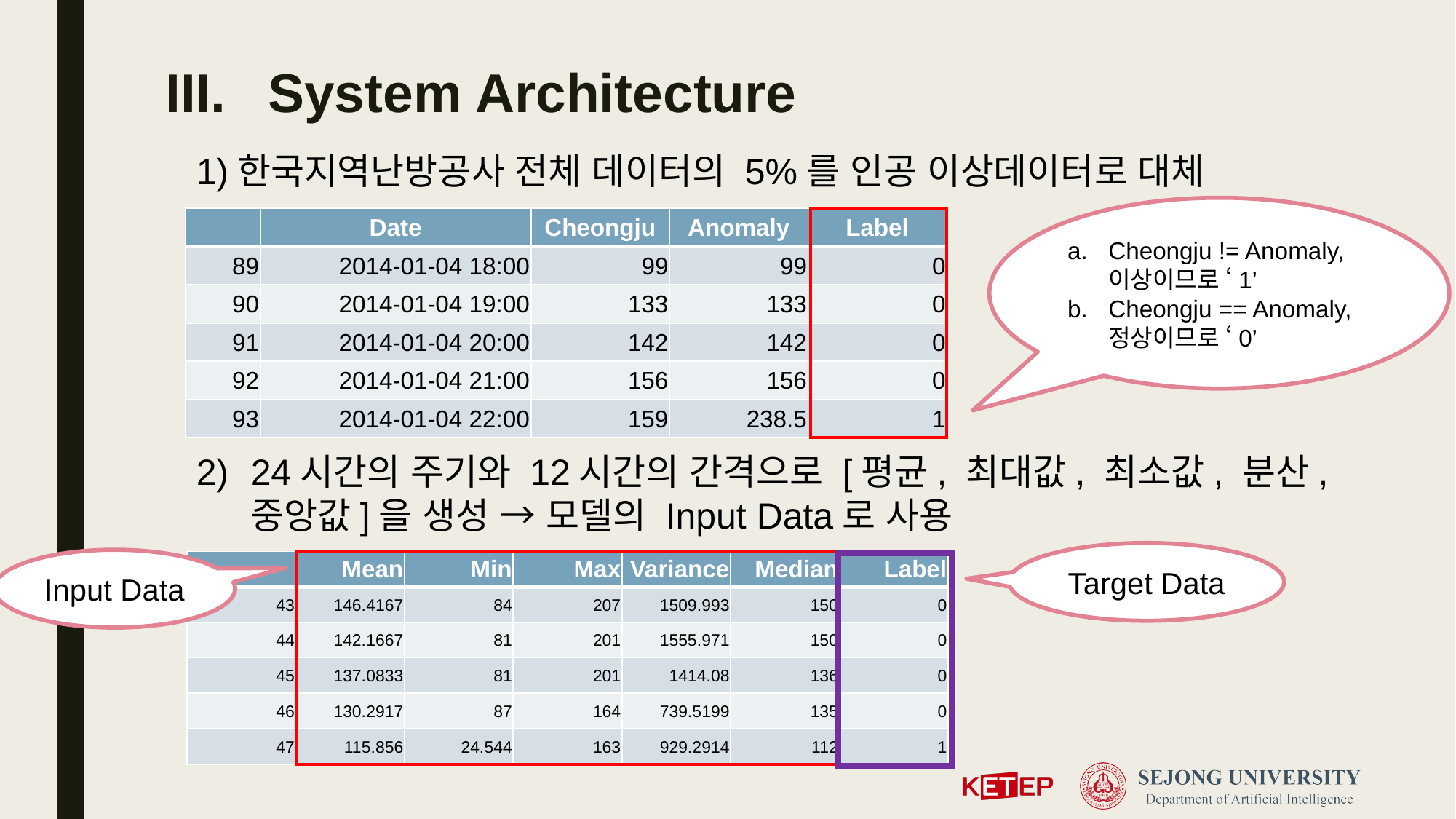

# System Architecture
한국지역난방공사 전체 데이터의 5%를 인공 이상데이터로 대체
Cheongju != Anomaly, 이상이므로 ‘1’
Cheongju == Anomaly, 정상이므로 ‘0’
|  | Date | Cheongju | Anomaly | Label |
| --- | --- | --- | --- | --- |
| 89 | 2014-01-04 18:00 | 99 | 99 | 0 |
| 90 | 2014-01-04 19:00 | 133 | 133 | 0 |
| 91 | 2014-01-04 20:00 | 142 | 142 | 0 |
| 92 | 2014-01-04 21:00 | 156 | 156 | 0 |
| 93 | 2014-01-04 22:00 | 159 | 238.5 | 1 |
|  |
| --- |
24시간의 주기와 12시간의 간격으로 [평균, 최대값, 최소값, 분산, 중앙값]을 생성 → 모델의 Input Data로 사용
Target Data
Input Data
|  | Mean | Min | Max | Variance | Median | Label |
| --- | --- | --- | --- | --- | --- | --- |
| 43 | 146.4167 | 84 | 207 | 1509.993 | 150 | 0 |
| 44 | 142.1667 | 81 | 201 | 1555.971 | 150 | 0 |
| 45 | 137.0833 | 81 | 201 | 1414.08 | 136 | 0 |
| 46 | 130.2917 | 87 | 164 | 739.5199 | 135 | 0 |
| 47 | 115.856 | 24.544 | 163 | 929.2914 | 112 | 1 |
|  |
| --- |
|  |
| --- |